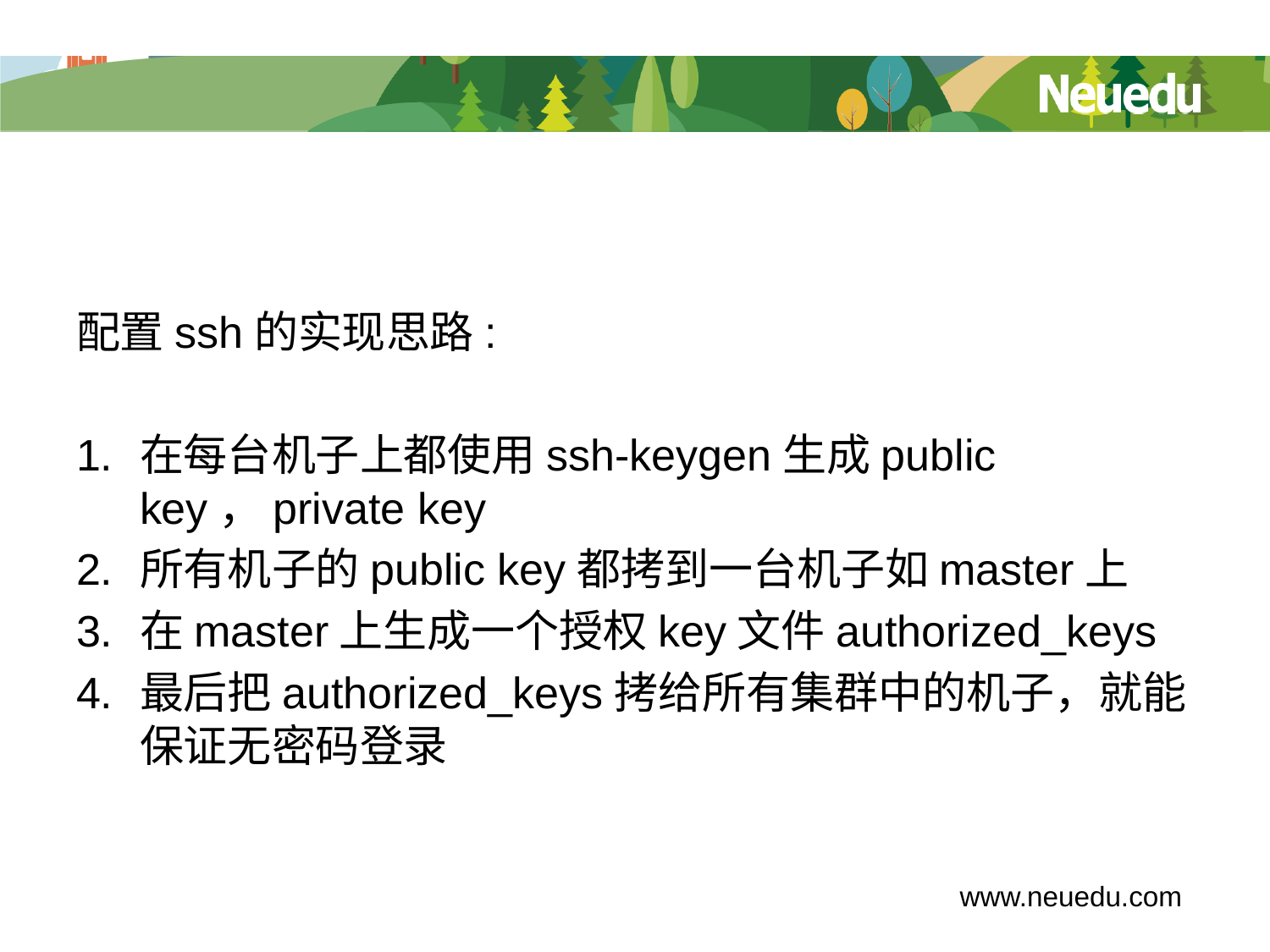

#
配置ssh的实现思路:

在每台机子上都使用ssh-keygen生成public key，private key
所有机子的public key都拷到一台机子如master上
在master上生成一个授权key文件authorized_keys
最后把authorized_keys拷给所有集群中的机子，就能保证无密码登录